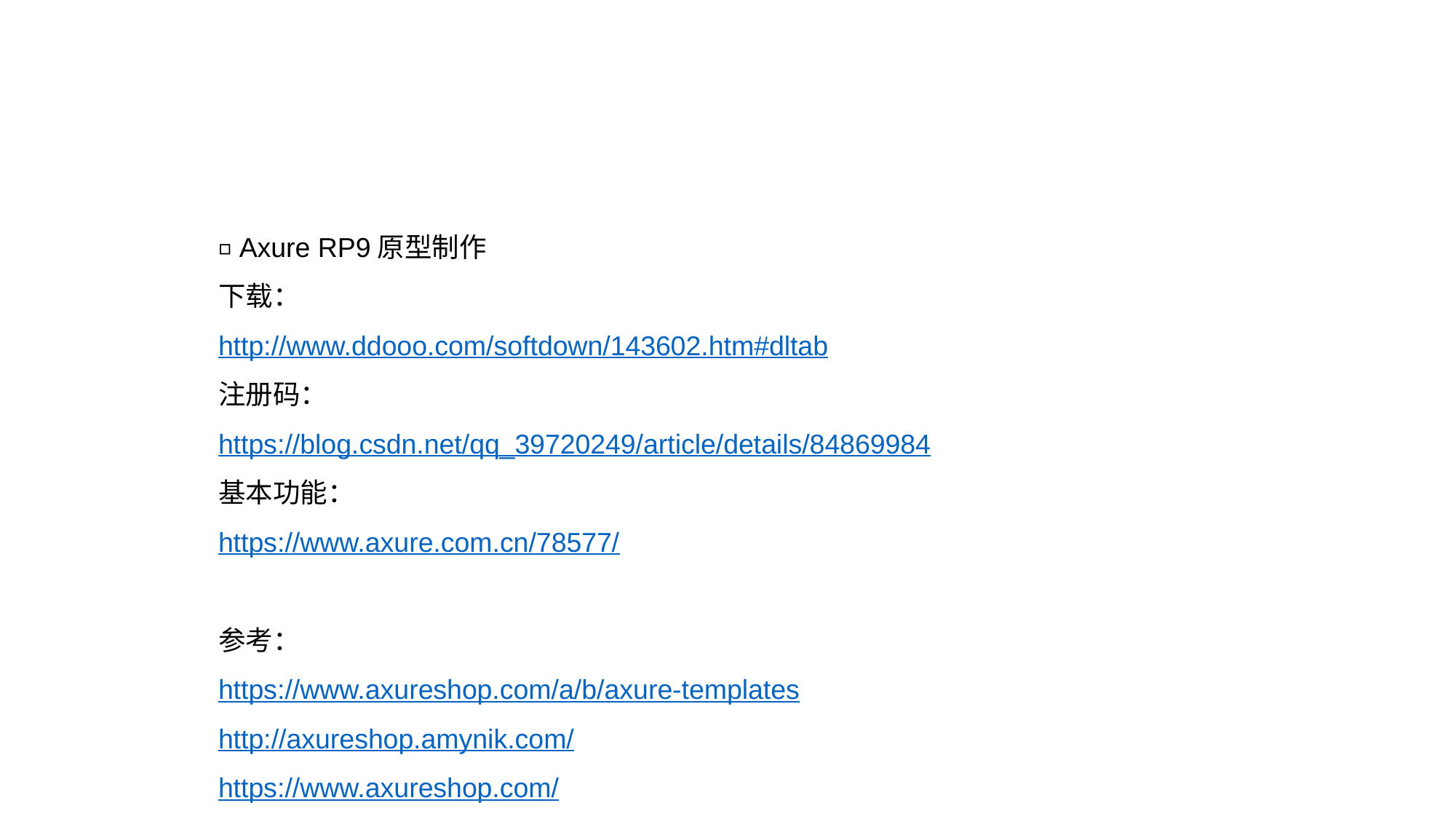

◽ Axure RP9原型制作
下载：
http://www.ddooo.com/softdown/143602.htm#dltab
注册码：
https://blog.csdn.net/qq_39720249/article/details/84869984
基本功能：
https://www.axure.com.cn/78577/

参考：
https://www.axureshop.com/a/b/axure-templates
http://axureshop.amynik.com/
https://www.axureshop.com/